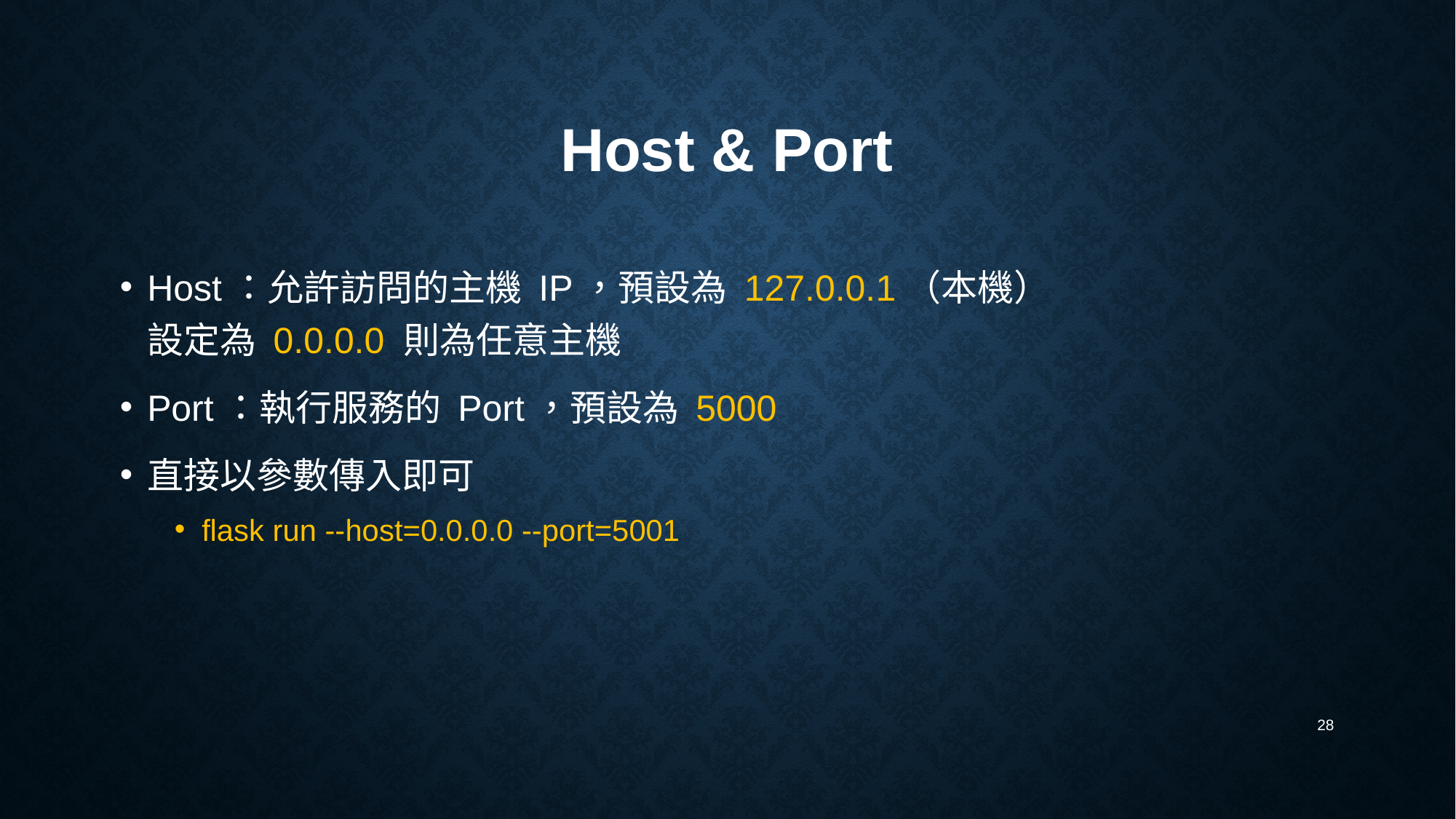

# Host & Port
Host：允許訪問的主機 IP，預設為 127.0.0.1（本機）
設定為 0.0.0.0 則為任意主機
Port：執行服務的 Port，預設為 5000
直接以參數傳入即可
flask run --host=0.0.0.0 --port=5001
28